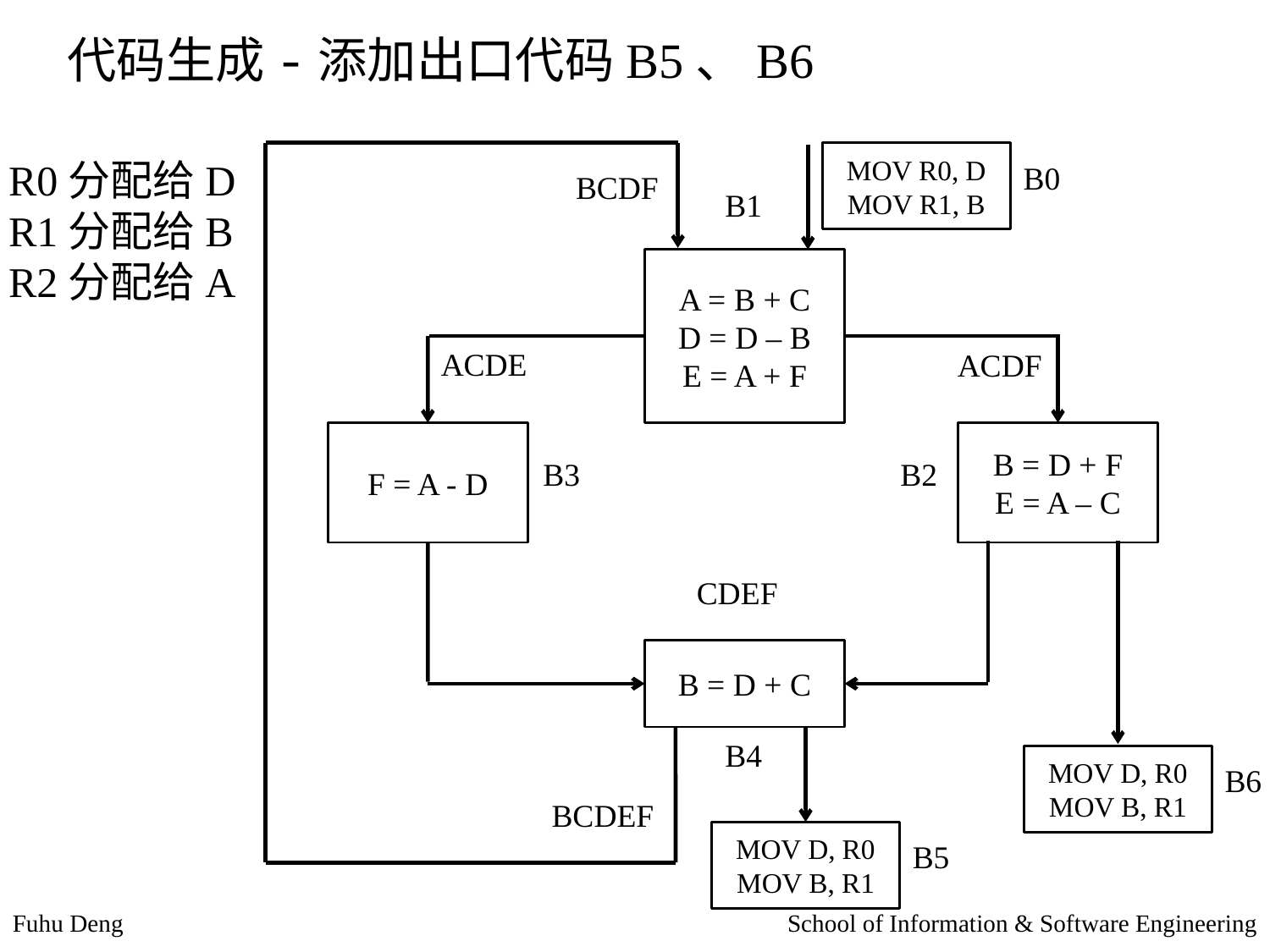

代码生成-添加出口代码B5、B6
MOV R0, D
MOV R1, B
R0分配给D
R1分配给B
R2分配给A
B0
BCDF
B1
A = B + C
D = D – B
E = A + F
ACDE
ACDF
F = A - D
B = D + F
E = A – C
B3
B2
CDEF
B = D + C
B4
MOV D, R0
MOV B, R1
B6
BCDEF
MOV D, R0
MOV B, R1
B5
Fuhu Deng
90
School of Information & Software Engineering